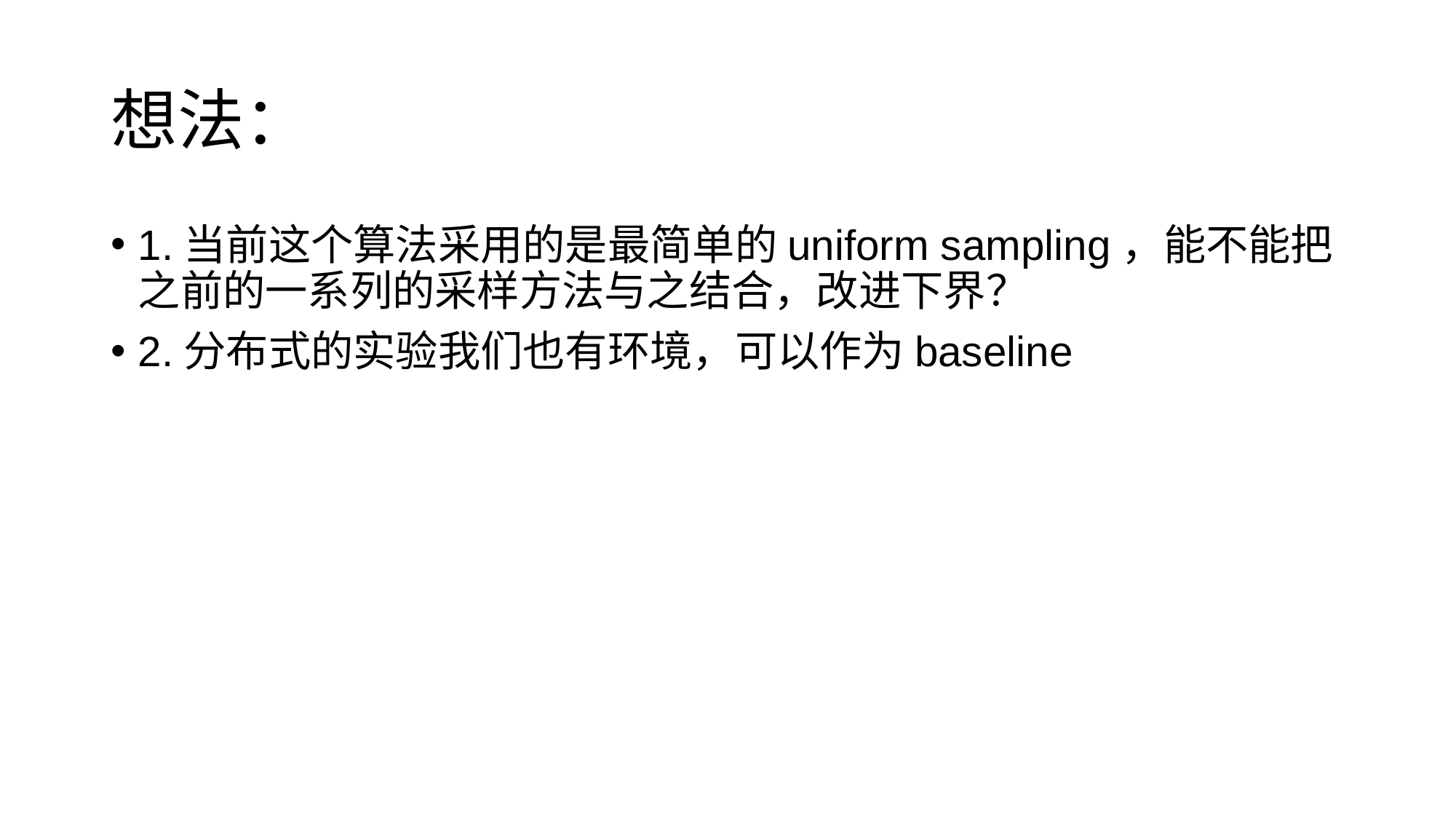

# 想法：
1.当前这个算法采用的是最简单的uniform sampling，能不能把之前的一系列的采样方法与之结合，改进下界？
2.分布式的实验我们也有环境，可以作为baseline